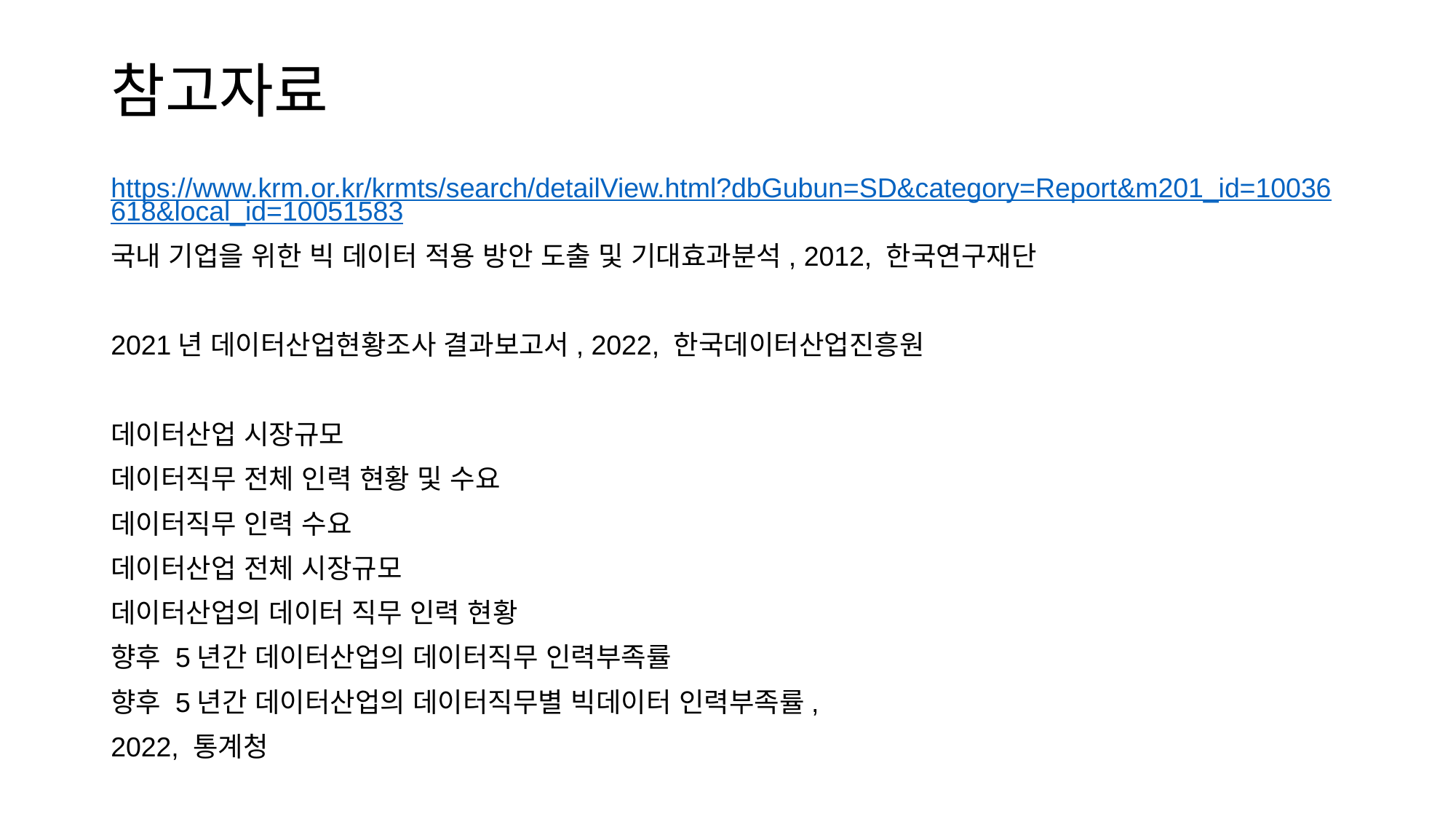

# 참고자료
https://www.krm.or.kr/krmts/search/detailView.html?dbGubun=SD&category=Report&m201_id=10036618&local_id=10051583
국내 기업을 위한 빅 데이터 적용 방안 도출 및 기대효과분석, 2012, 한국연구재단

2021년 데이터산업현황조사 결과보고서, 2022, 한국데이터산업진흥원

데이터산업 시장규모
데이터직무 전체 인력 현황 및 수요
데이터직무 인력 수요
데이터산업 전체 시장규모
데이터산업의 데이터 직무 인력 현황
향후 5년간 데이터산업의 데이터직무 인력부족률
향후 5년간 데이터산업의 데이터직무별 빅데이터 인력부족률,
2022, 통계청